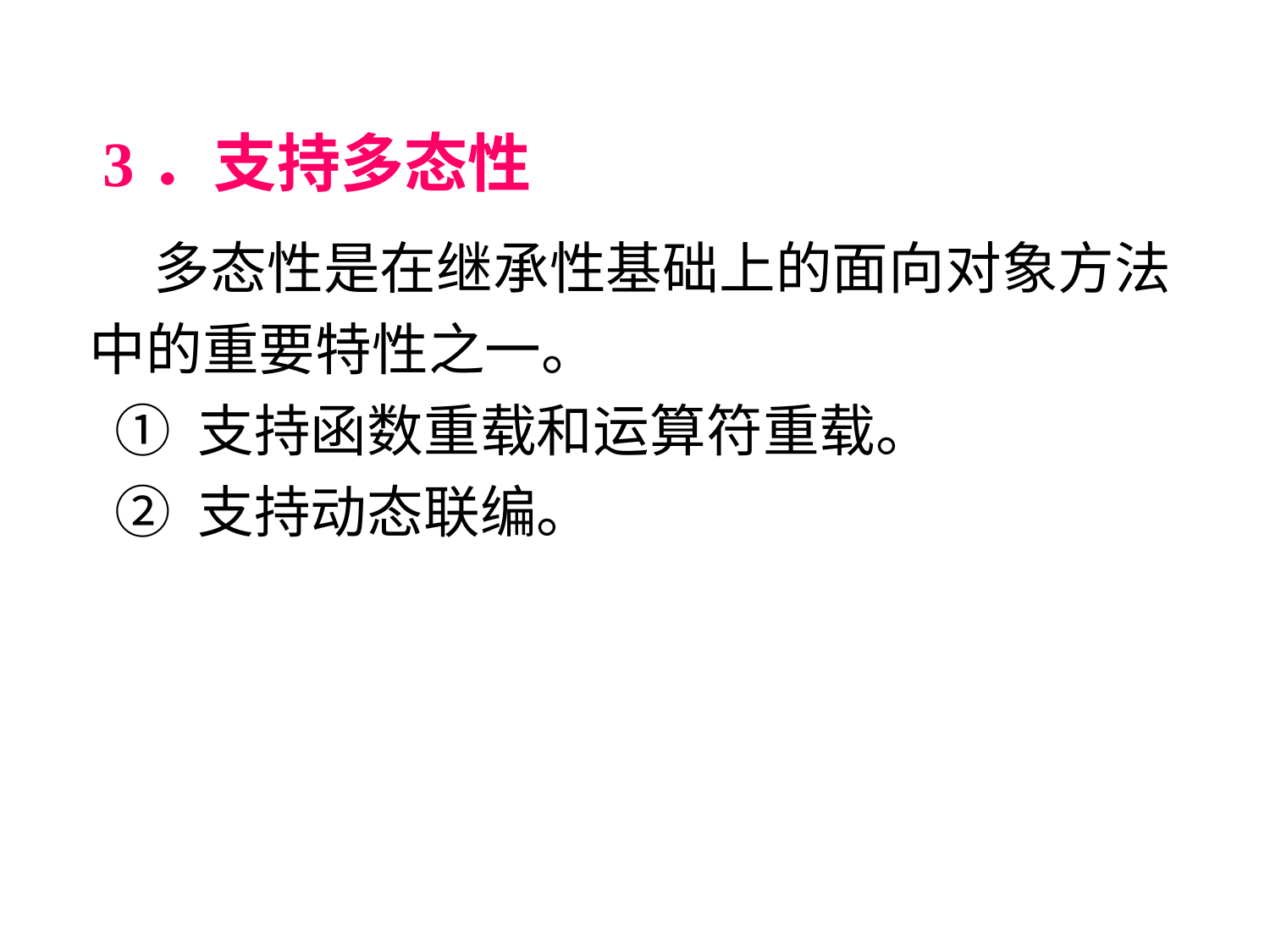

3．支持多态性
    多态性是在继承性基础上的面向对象方法中的重要特性之一。
  ① 支持函数重载和运算符重载。
  ② 支持动态联编。